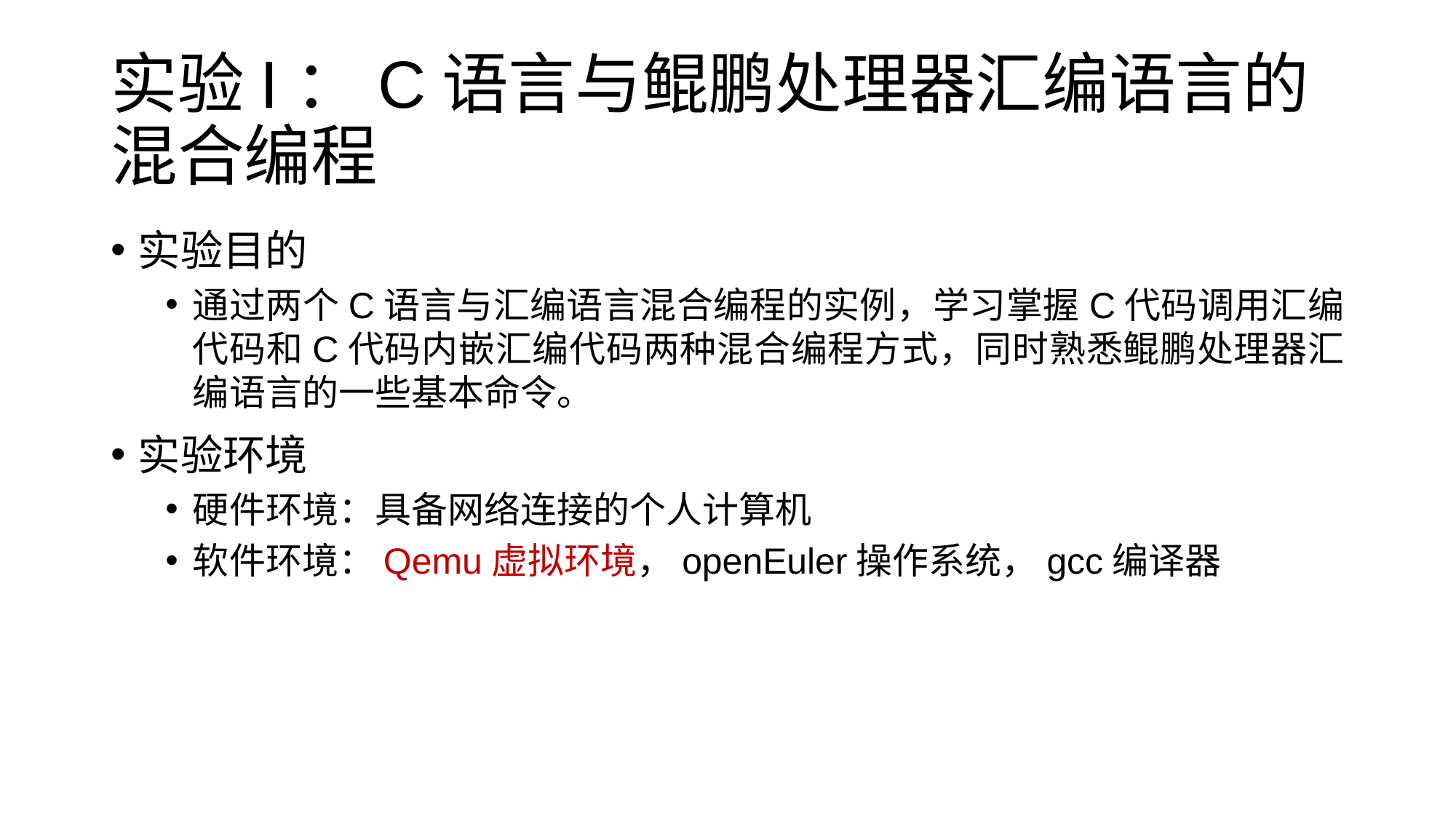

# 实验I：C语言与鲲鹏处理器汇编语言的混合编程
实验目的
通过两个C语言与汇编语言混合编程的实例，学习掌握C代码调用汇编代码和C代码内嵌汇编代码两种混合编程方式，同时熟悉鲲鹏处理器汇编语言的一些基本命令。
实验环境
硬件环境：具备网络连接的个人计算机
软件环境：Qemu虚拟环境，openEuler操作系统，gcc编译器